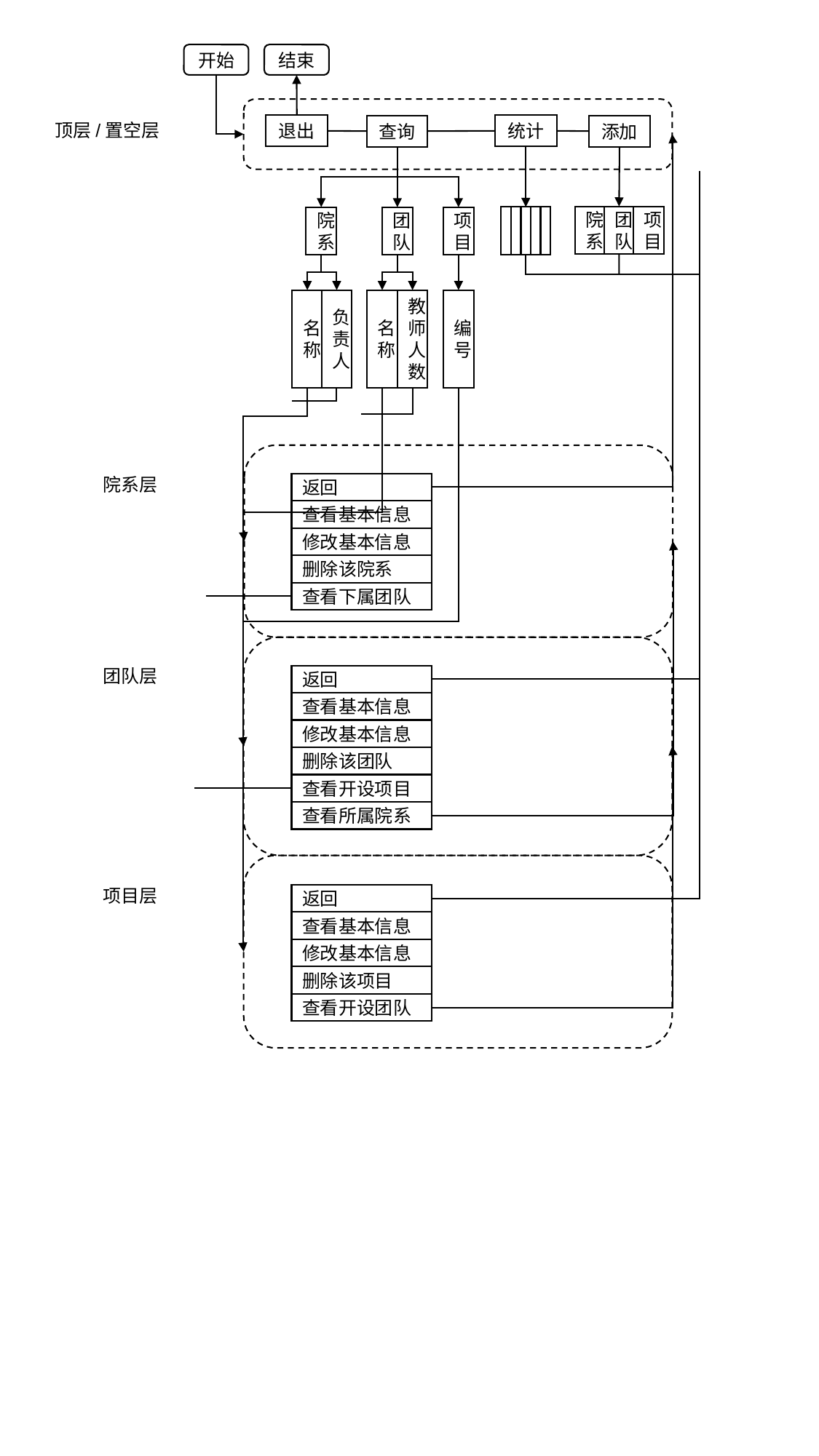

开始
结束

顶层/置空层
退出
统计
查询
添加
院系
团队
项目

院系
项目
团队
教师人数
编号
名称
名称
负责人

院系层
返回
查看基本信息
修改基本信息
删除该院系
查看下属团队

团队层
返回
查看基本信息
修改基本信息
删除该团队
查看开设项目
查看所属院系

项目层
返回
查看基本信息
修改基本信息
删除该项目
查看开设团队